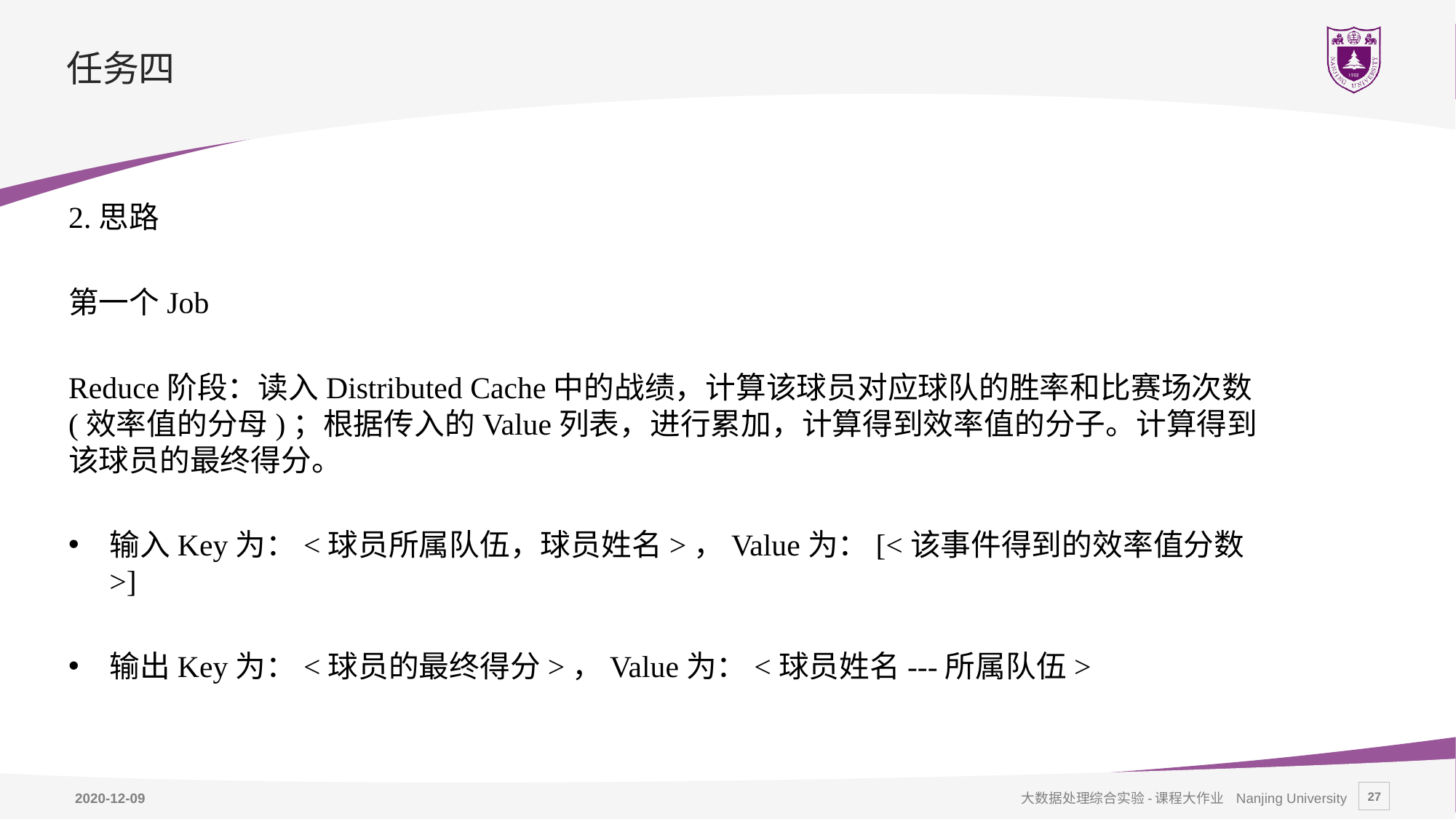

# 任务四
2.思路

第一个Job

Reduce阶段：读入Distributed Cache中的战绩，计算该球员对应球队的胜率和比赛场次数(效率值的分母)；根据传入的Value列表，进行累加，计算得到效率值的分子。计算得到该球员的最终得分。

输入Key为：<球员所属队伍，球员姓名>，Value为：[<该事件得到的效率值分数>]

输出Key为：<球员的最终得分>，Value为：<球员姓名---所属队伍>